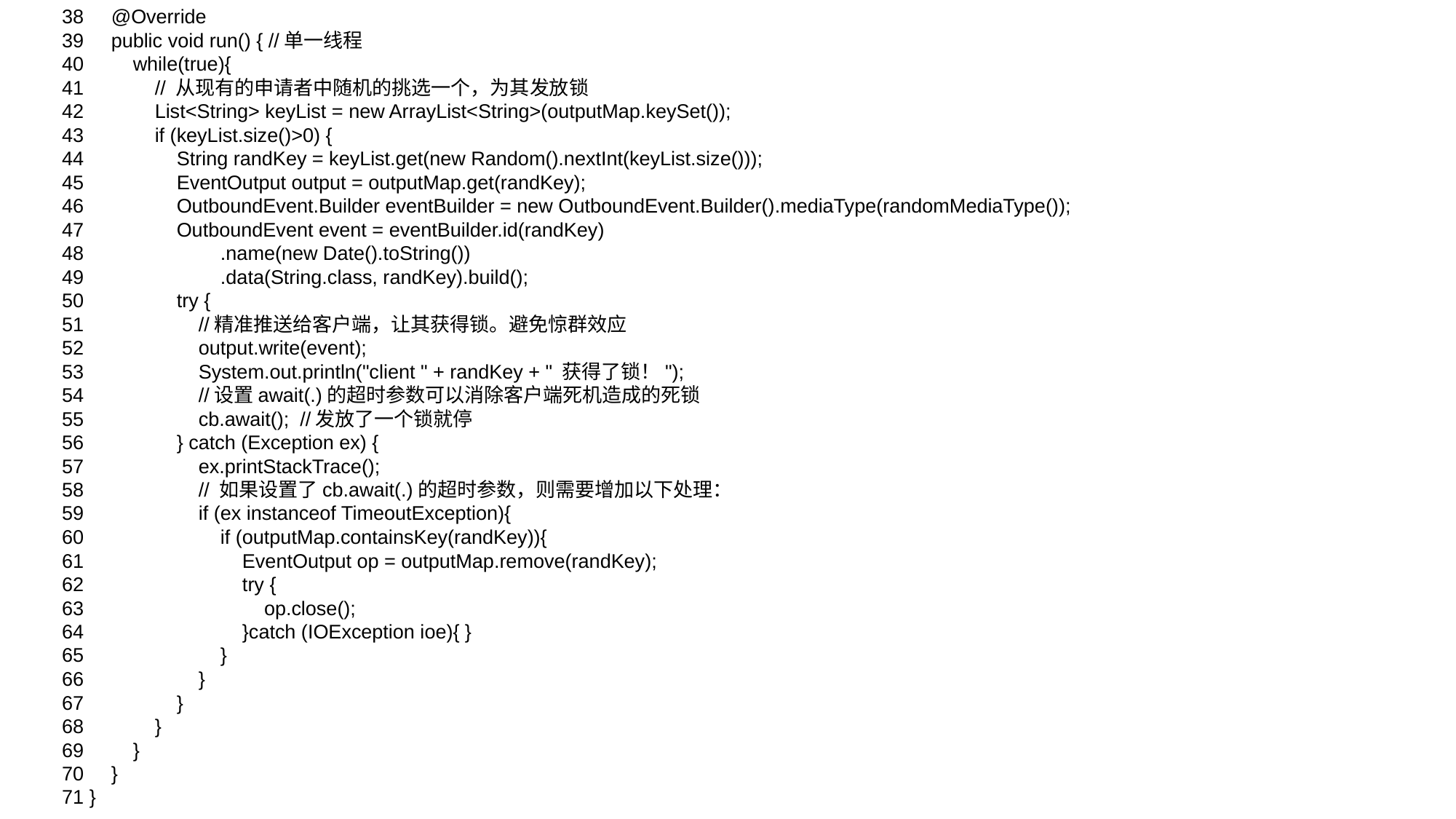

38     @Override
39     public void run() { //单一线程
40         while(true){
41             // 从现有的申请者中随机的挑选一个，为其发放锁
42             List<String> keyList = new ArrayList<String>(outputMap.keySet());
43             if (keyList.size()>0) {
44                 String randKey = keyList.get(new Random().nextInt(keyList.size()));
45                 EventOutput output = outputMap.get(randKey);
46                 OutboundEvent.Builder eventBuilder = new OutboundEvent.Builder().mediaType(randomMediaType());
47                 OutboundEvent event = eventBuilder.id(randKey)
48                         .name(new Date().toString())
49                         .data(String.class, randKey).build();
50                 try {
51                     //精准推送给客户端，让其获得锁。避免惊群效应
52                     output.write(event);
53                     System.out.println("client " + randKey + " 获得了锁！");
54                     //设置await(.)的超时参数可以消除客户端死机造成的死锁
55                     cb.await();  //发放了一个锁就停
56                 } catch (Exception ex) {
57                     ex.printStackTrace();
58                     // 如果设置了cb.await(.)的超时参数，则需要增加以下处理：
59                     if (ex instanceof TimeoutException){
60                         if (outputMap.containsKey(randKey)){
61                             EventOutput op = outputMap.remove(randKey);
62                             try {
63                                 op.close();
64                             }catch (IOException ioe){ }
65                         }
66                     }
67                 }
68             }
69         }
70     }
71 }